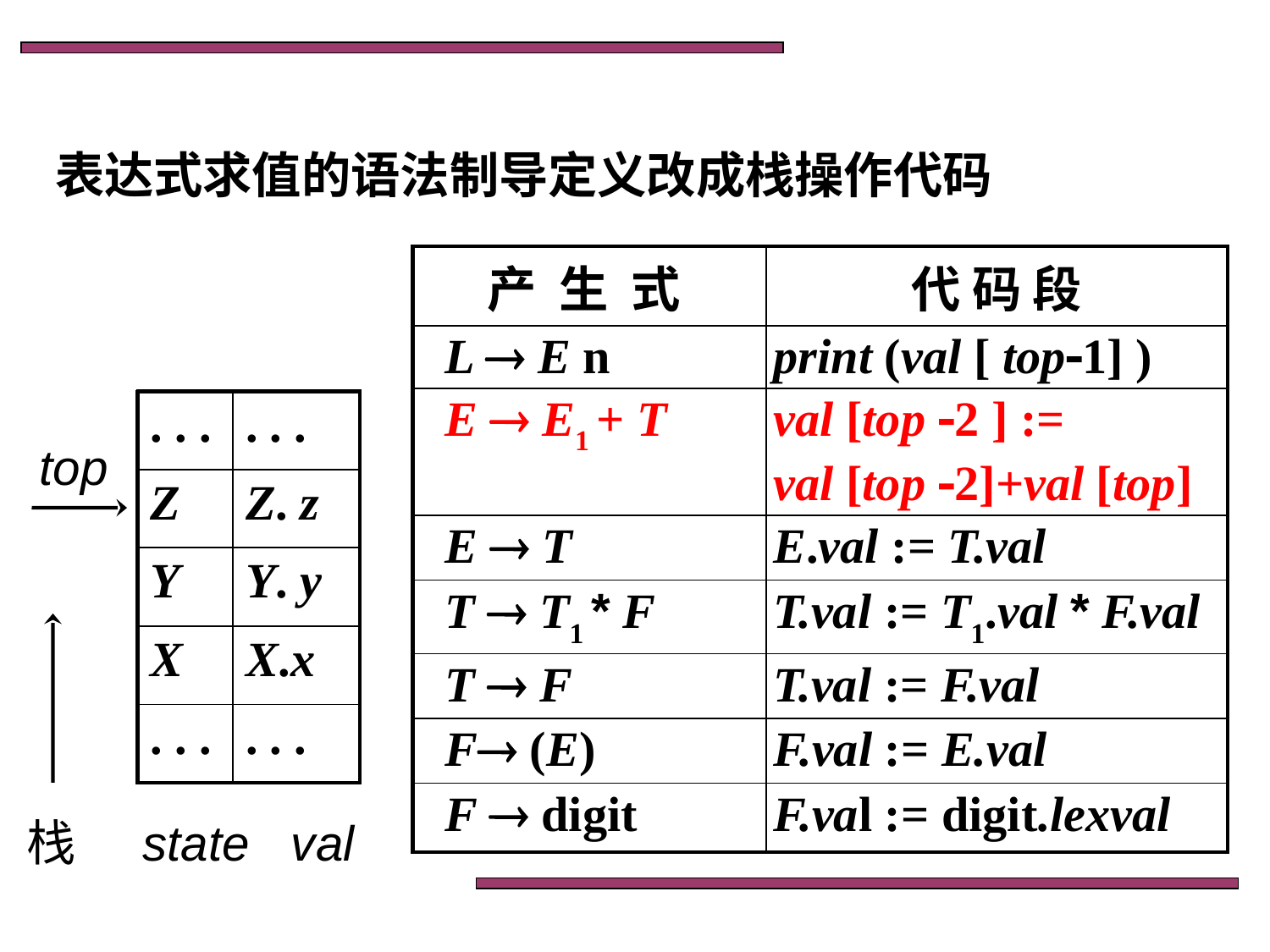

表达式求值的语法制导定义改成栈操作代码

| 产 生 式 | 代 码 段 |
| --- | --- |
| L → E n | print (val [ top−1] ) |
| E → E1 + T | val [top −2 ] := val [top −2]+val [top] |
| E → T | E.val := T.val |
| T → T1 \* F | T.val := T1.val \* F.val |
| T → F | T.val := F.val |
| F→ (E) | F.val := E.val |
| F → digit | F.val := digit.lexval |
| . . . | . . . |
| --- | --- |
| Z | Z. z |
| Y | Y. y |
| X | X.x |
| . . . | . . . |
top

栈     state   val